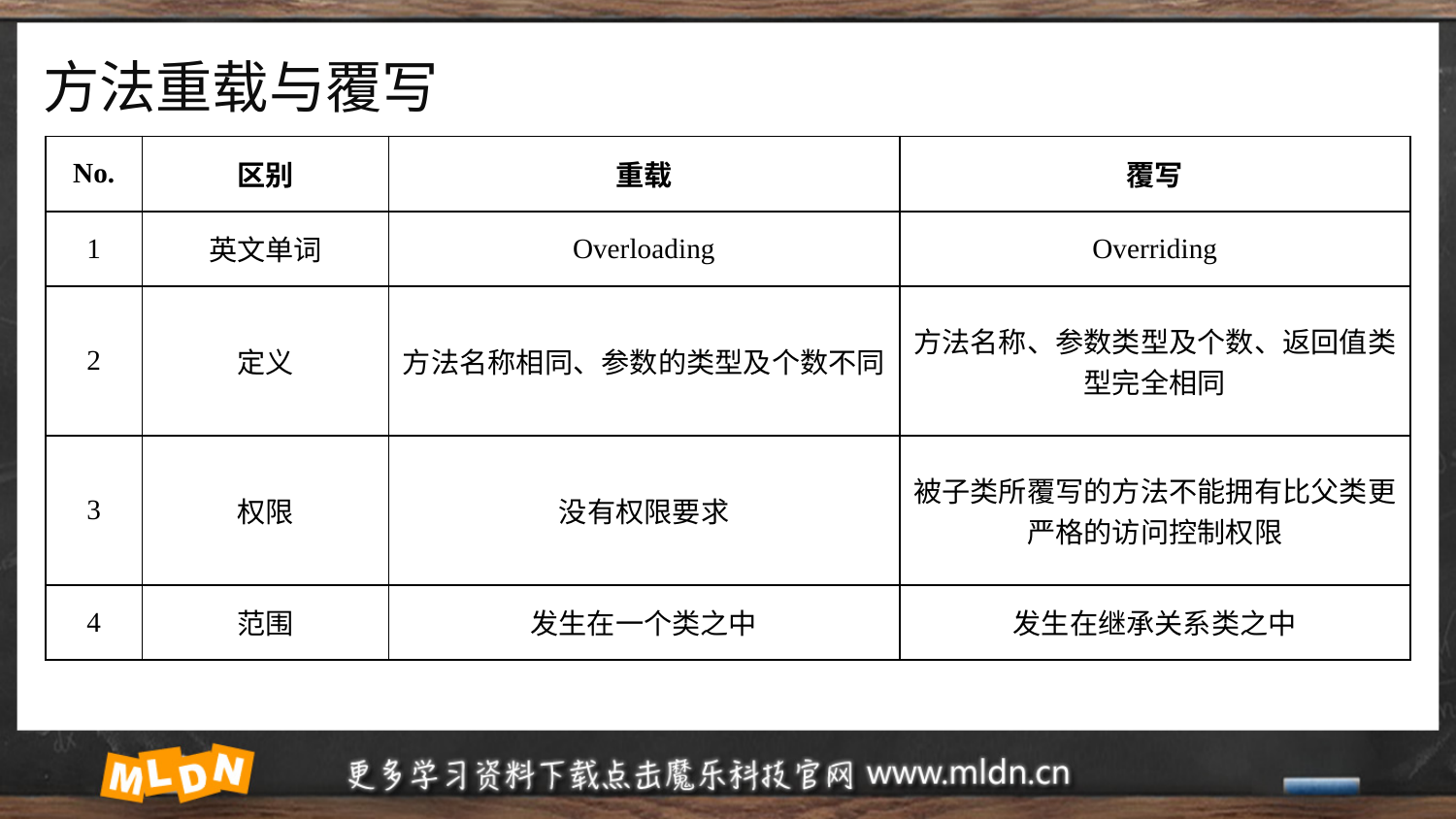

# 方法重载与覆写
| No. | 区别 | 重载 | 覆写 |
| --- | --- | --- | --- |
| 1 | 英文单词 | Overloading | Overriding |
| 2 | 定义 | 方法名称相同、参数的类型及个数不同 | 方法名称、参数类型及个数、返回值类型完全相同 |
| 3 | 权限 | 没有权限要求 | 被子类所覆写的方法不能拥有比父类更严格的访问控制权限 |
| 4 | 范围 | 发生在一个类之中 | 发生在继承关系类之中 |